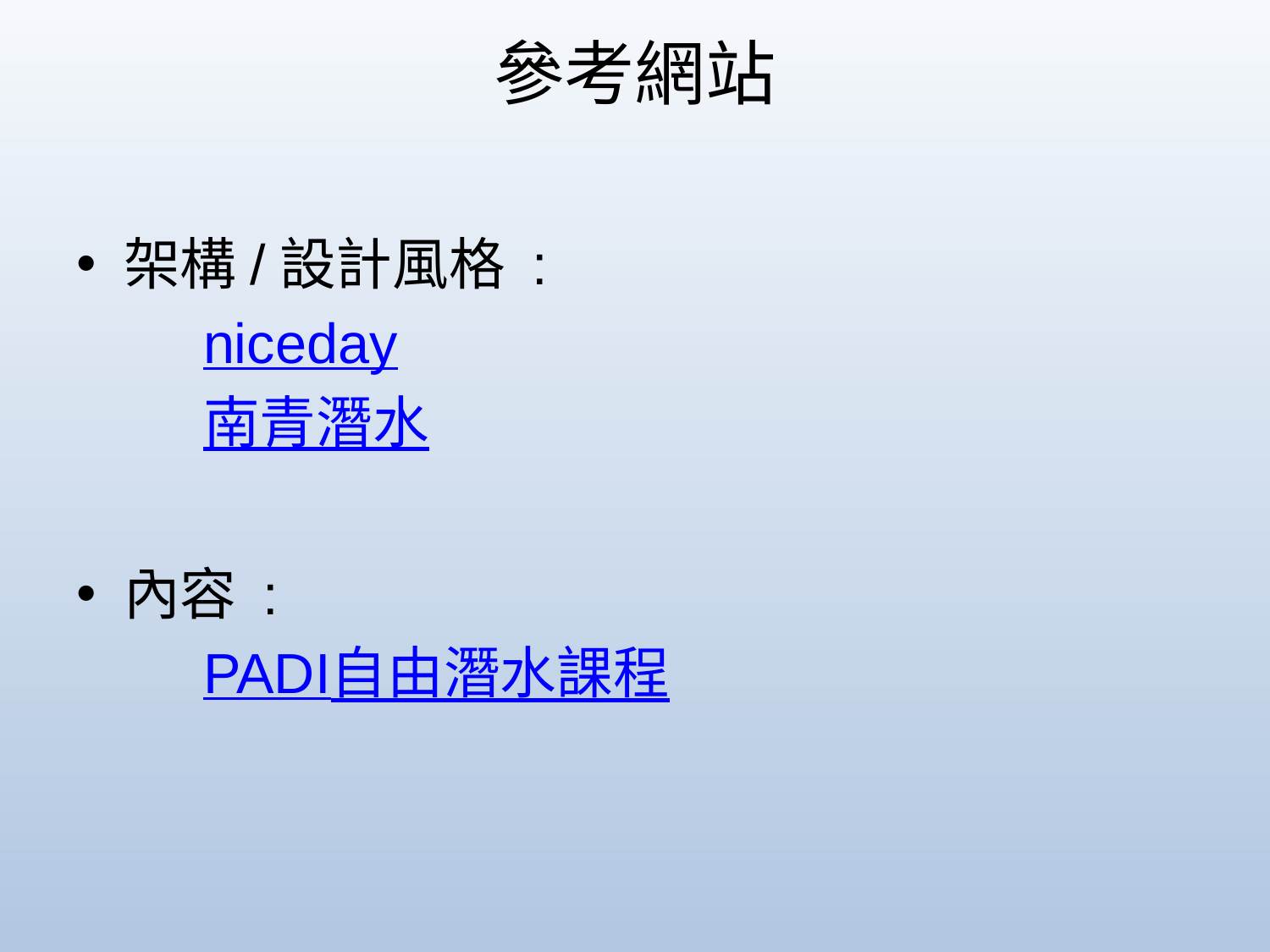

# 參考網站
架構/設計風格 :
	niceday
	南青潛水

內容 :
	PADI自由潛水課程